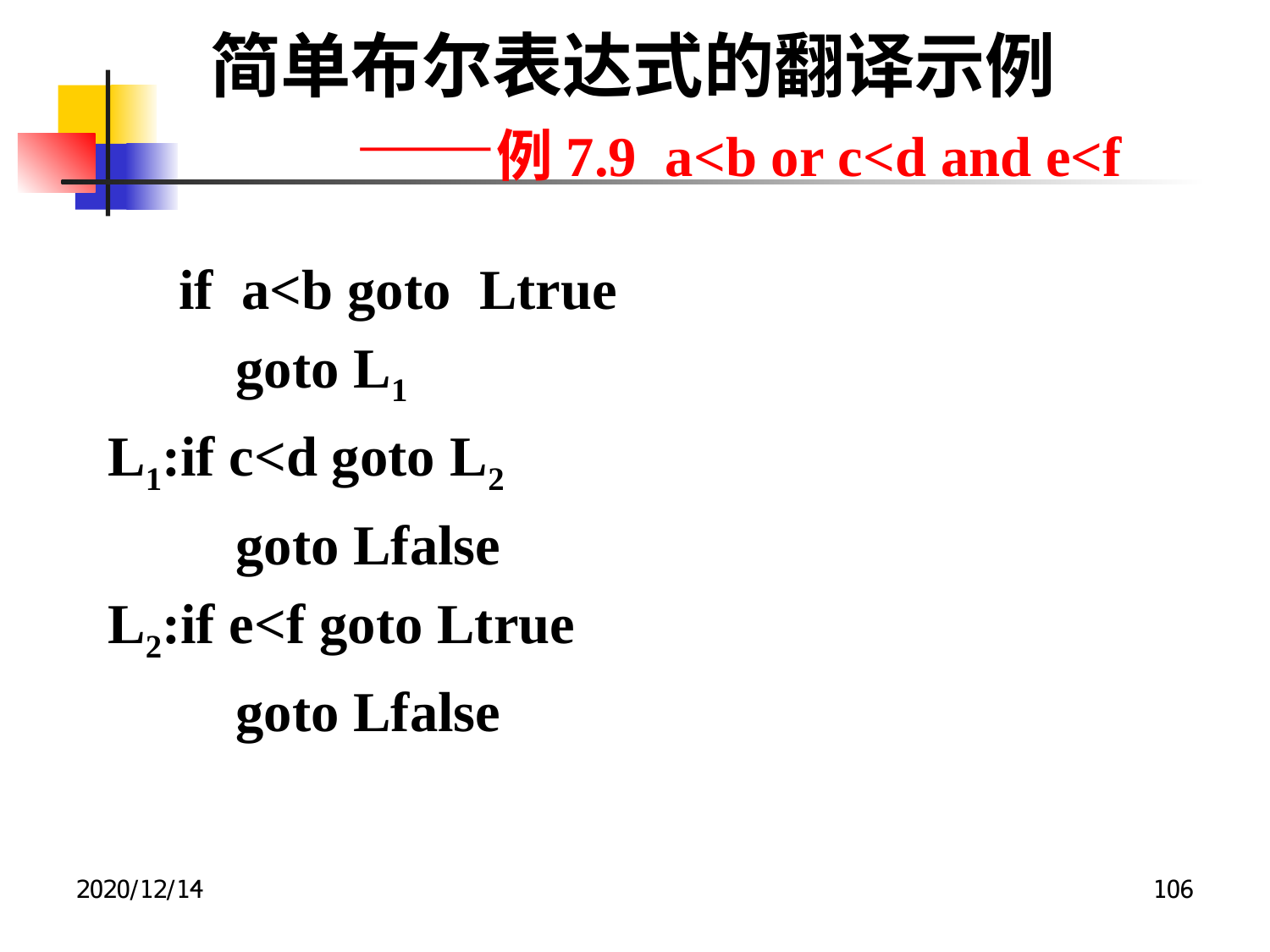

简单布尔表达式的翻译示例
         ——例7.9  a<b or c<d and e<f
     if  a<b goto  Ltrue
         goto L1
L1:if c<d goto L2
         goto Lfalse
L2:if e<f goto Ltrue
         goto Lfalse
2020/12/14
106